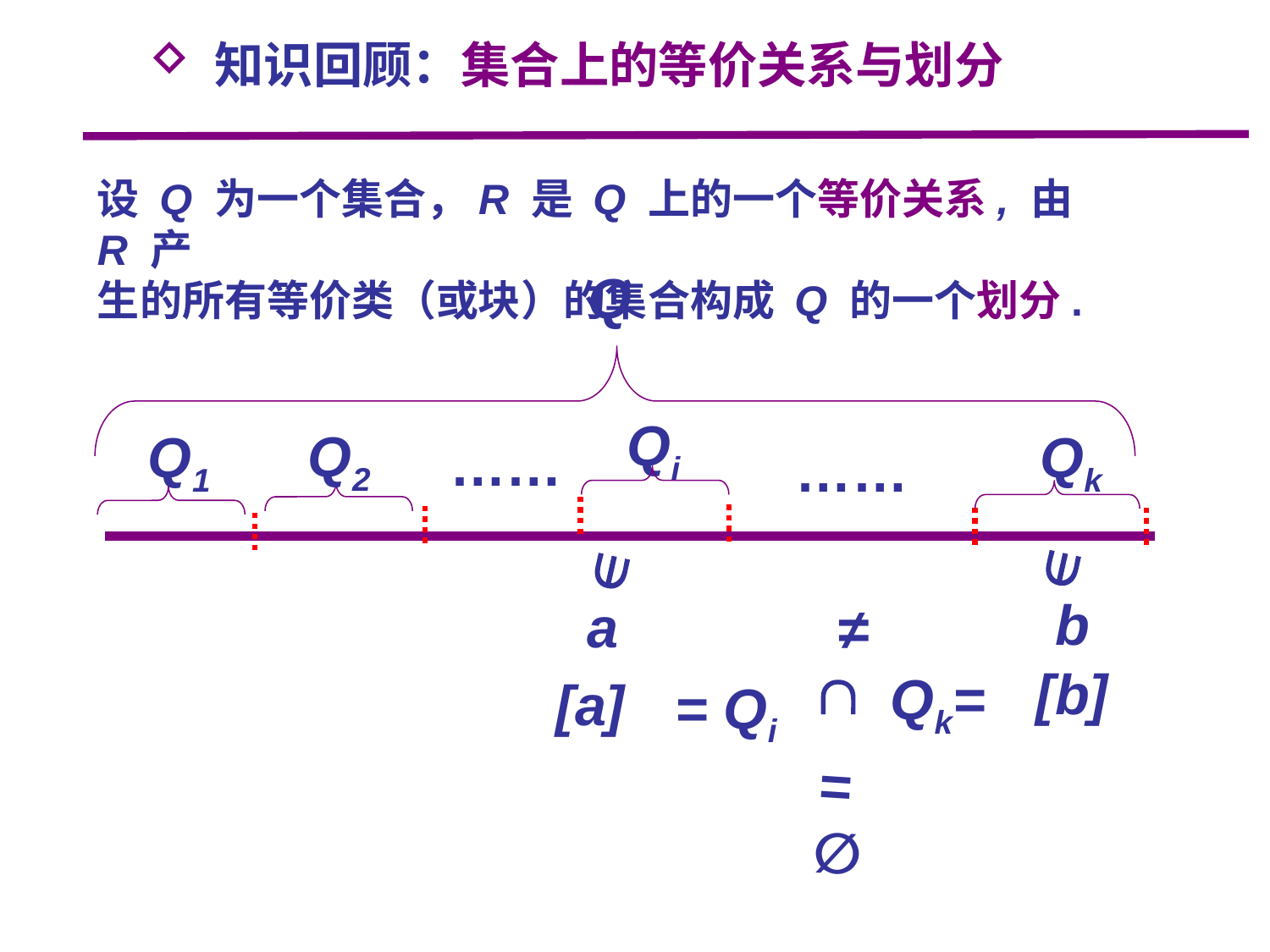

知识回顾：集合上的等价关系与划分
设 Q 为一个集合，R 是 Q 上的一个等价关系, 由 R 产
生的所有等价类（或块）的集合构成 Q 的一个划分.
Q
Qi

Q2
Q1
Qk

……

……
 ∈
 ∈
b
a
≠
∩
[b]
Qk=
[a]
= Qi
= ∅